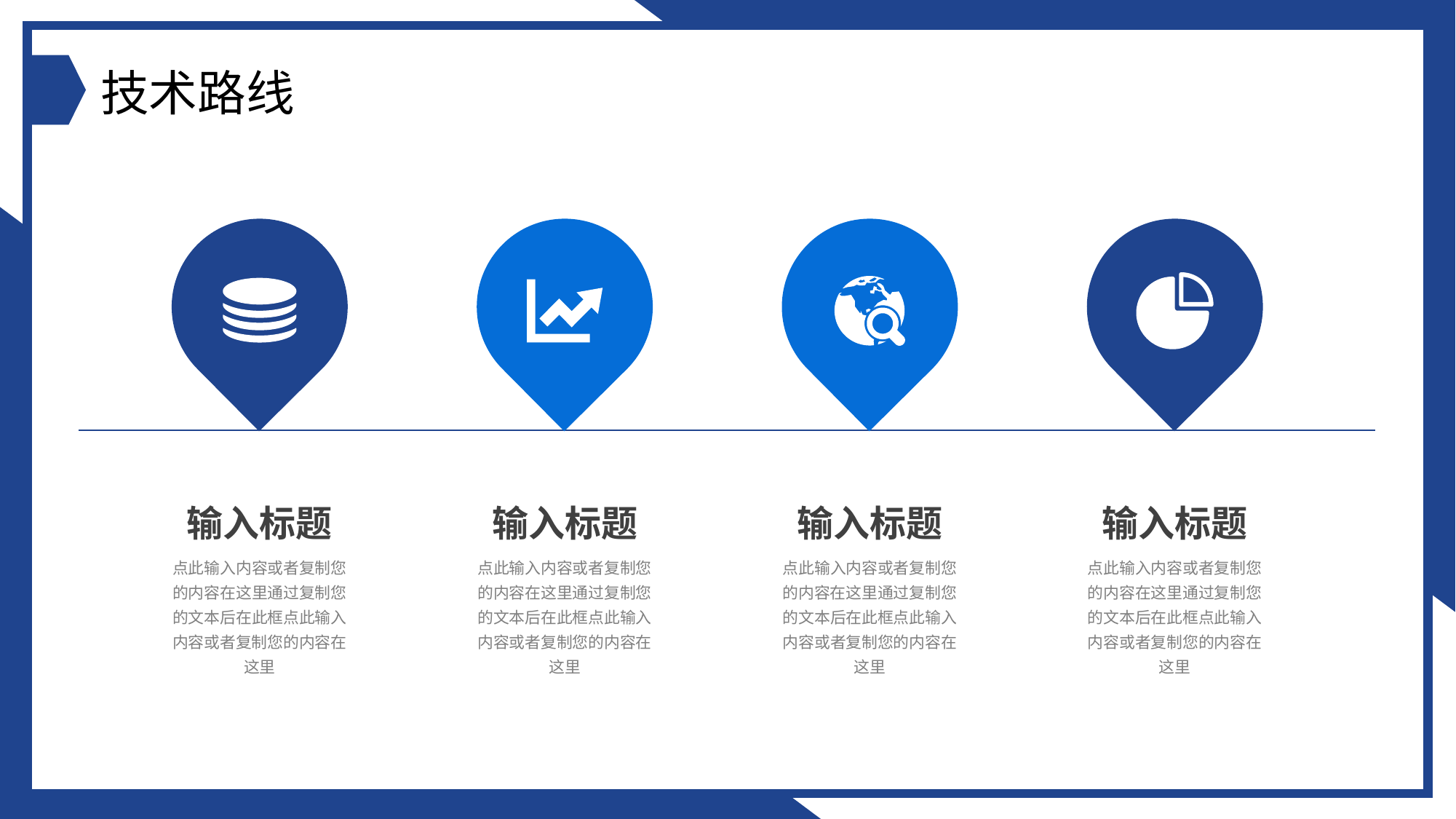

技术路线

输入标题
点此输入内容或者复制您的内容在这里通过复制您的文本后在此框点此输入内容或者复制您的内容在这里

输入标题
点此输入内容或者复制您的内容在这里通过复制您的文本后在此框点此输入内容或者复制您的内容在这里

输入标题
点此输入内容或者复制您的内容在这里通过复制您的文本后在此框点此输入内容或者复制您的内容在这里

输入标题
点此输入内容或者复制您的内容在这里通过复制您的文本后在此框点此输入内容或者复制您的内容在这里